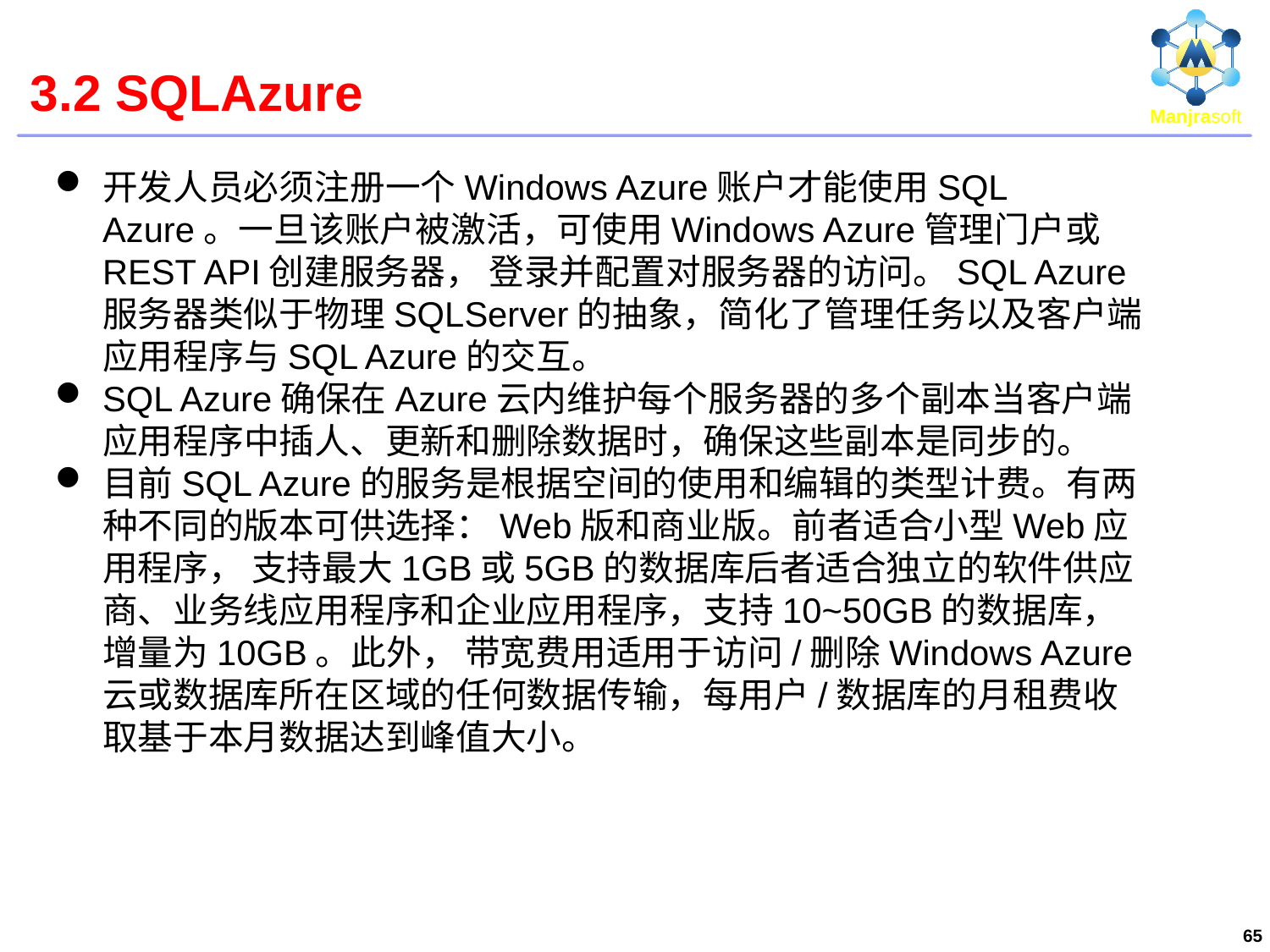

# 3.2 SQLAzure
开发人员必须注册一个Windows Azure账户才能使用SQL Azure。一旦该账户被激活，可使用Windows Azure管理门户或REST API创建服务器， 登录并配置对服务器的访问。SQL Azure服务器类似于物理SQLServer的抽象，简化了管理任务以及客户端应用程序与SQL Azure的交互。
SQL Azure确保在Azure云内维护每个服务器的多个副本当客户端应用程序中插人、更新和删除数据时，确保这些副本是同步的。
目前SQL Azure的服务是根据空间的使用和编辑的类型计费。有两种不同的版本可供选择：Web版和商业版。前者适合小型Web应用程序， 支持最大1GB或5GB的数据库后者适合独立的软件供应商、业务线应用程序和企业应用程序，支持10~50GB的数据库，增量为10GB。此外， 带宽费用适用于访问/删除Windows Azure云或数据库所在区域的任何数据传输，每用户/数据库的月租费收取基于本月数据达到峰值大小。
65